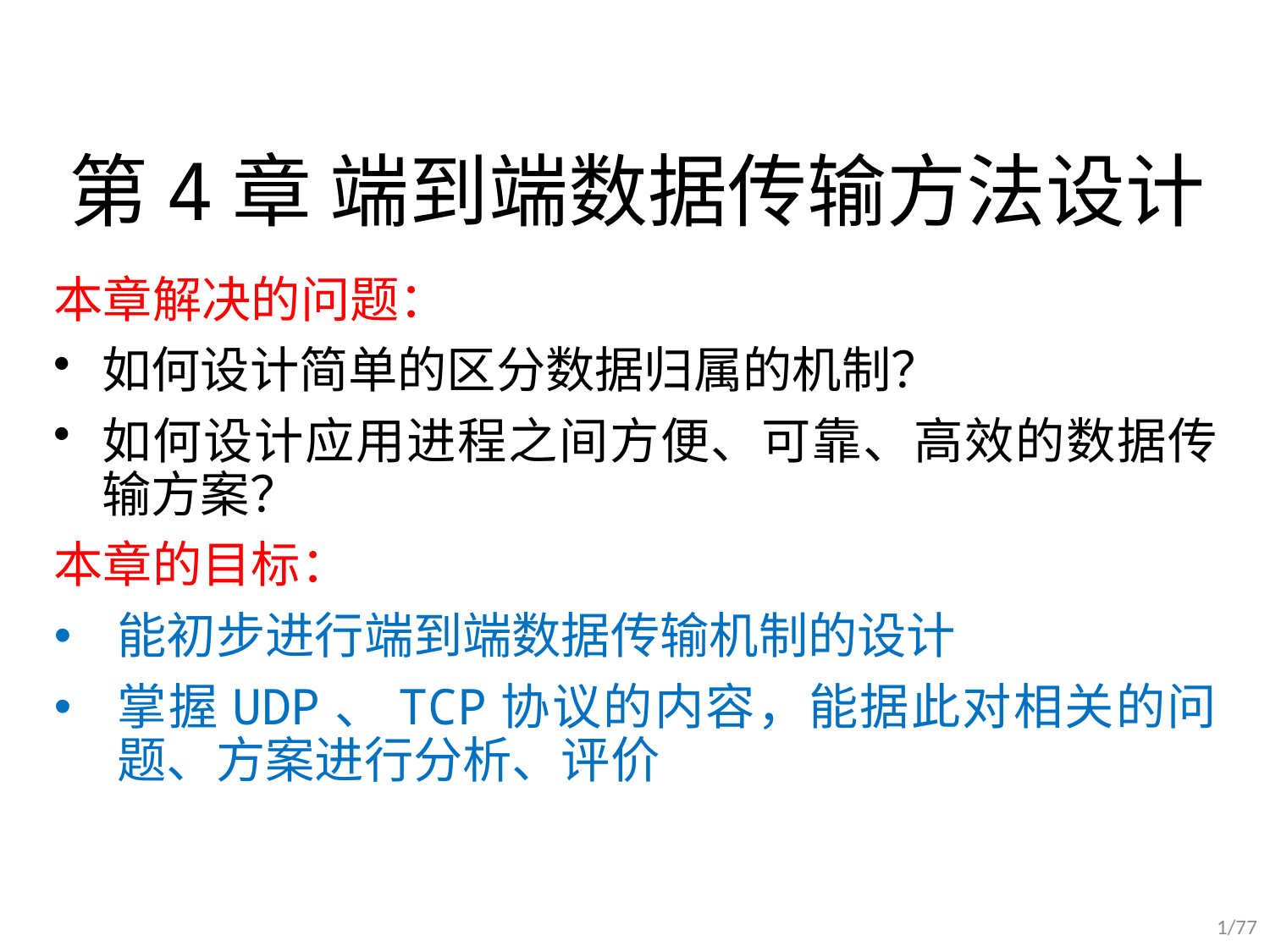

# 第4章 端到端数据传输方法设计
本章解决的问题：
如何设计简单的区分数据归属的机制？
如何设计应用进程之间方便、可靠、高效的数据传输方案？
本章的目标：
能初步进行端到端数据传输机制的设计
掌握UDP、TCP协议的内容，能据此对相关的问题、方案进行分析、评价

1/77